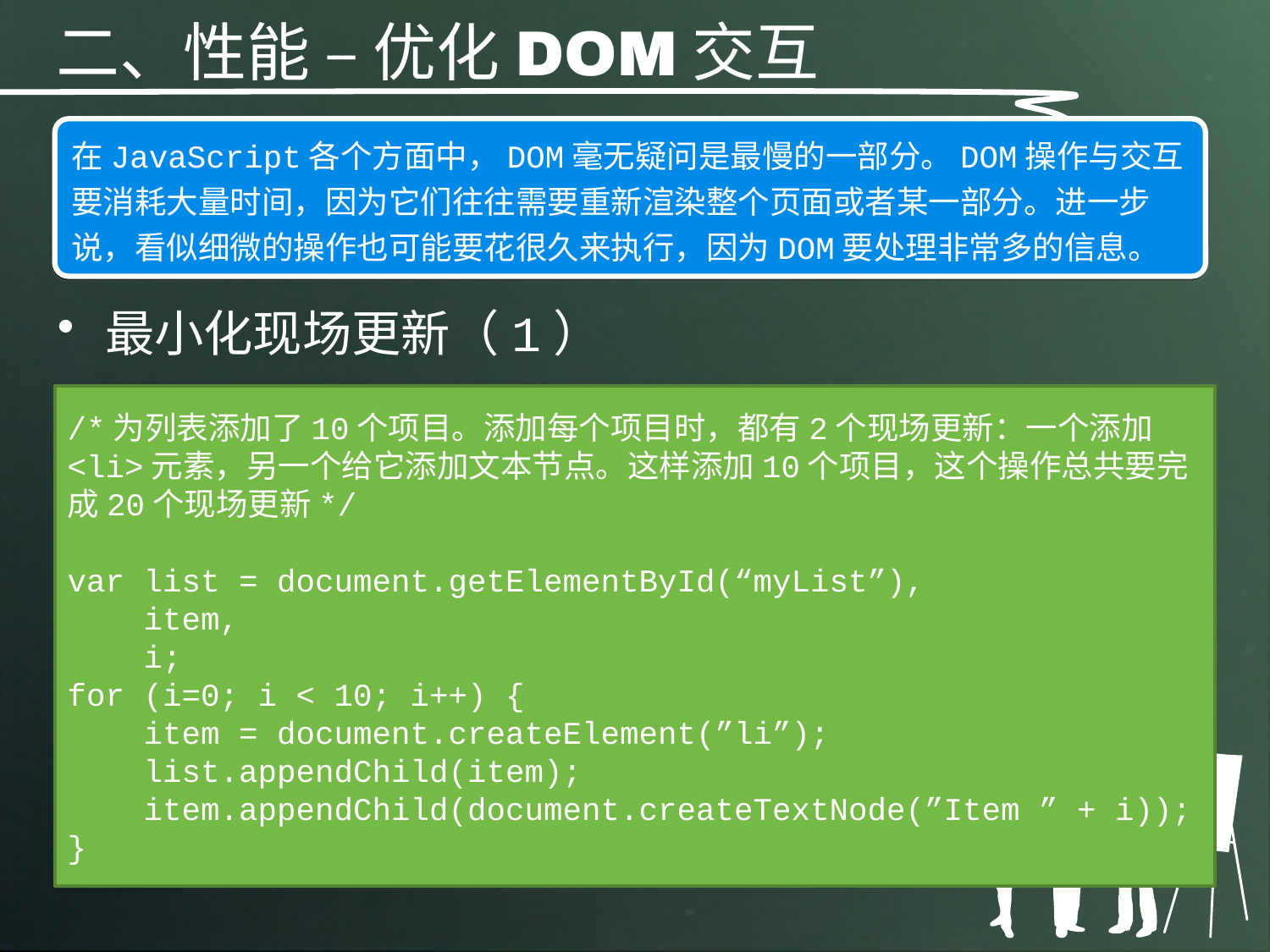

二、性能 – 优化DOM交互

在JavaScript各个方面中，DOM毫无疑问是最慢的一部分。DOM操作与交互要消耗大量时间，因为它们往往需要重新渲染整个页面或者某一部分。进一步说，看似细微的操作也可能要花很久来执行，因为DOM要处理非常多的信息。
最小化现场更新（1）
/*为列表添加了10个项目。添加每个项目时，都有2个现场更新：一个添加<li>元素，另一个给它添加文本节点。这样添加10个项目，这个操作总共要完成20个现场更新*/

var list = document.getElementById(“myList”),
    item,
    i;
for (i=0; i < 10; i++) {
    item = document.createElement(”li”);
    list.appendChild(item);
    item.appendChild(document.createTextNode(”Item ” + i));
}